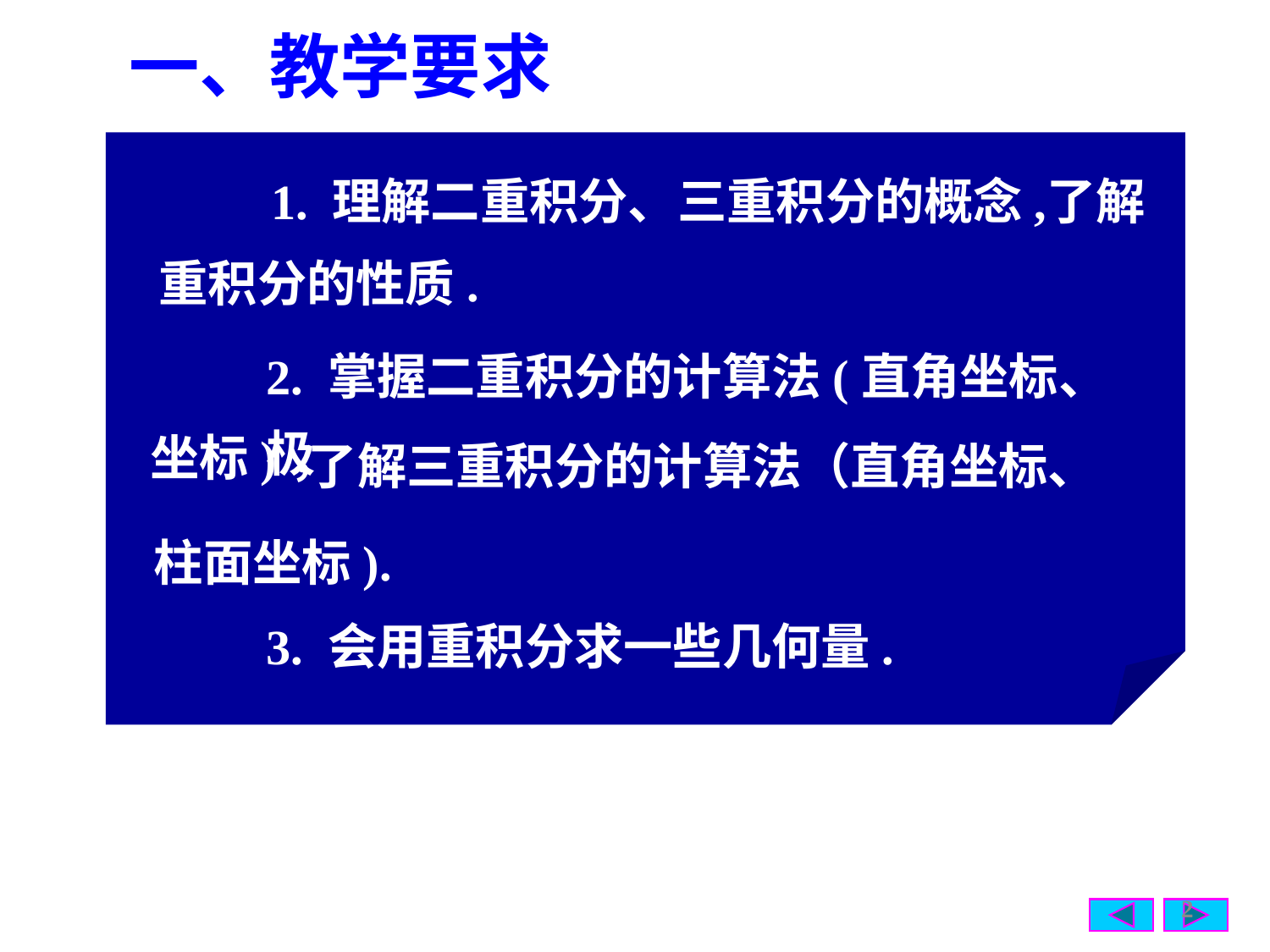

一、教学要求

了解
         1. 理解二重积分、三重积分的概念,
重积分的性质.
2. 掌握二重积分的计算法(直角坐标、极
了解三重积分的计算法（直角坐标、
坐标)，
柱面坐标).
         3. 会用重积分求一些几何量.
2